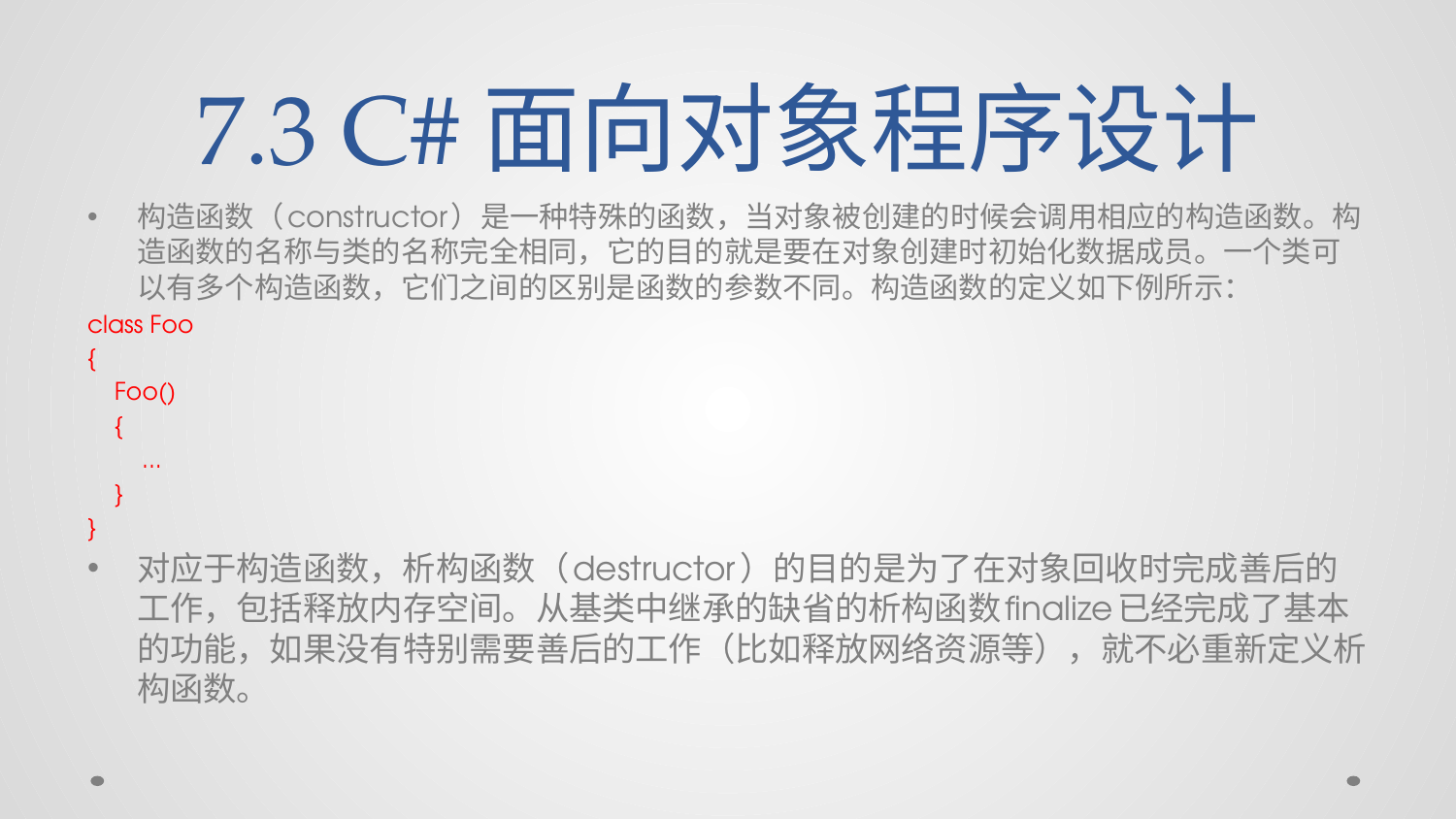

# 7.3 C#面向对象程序设计
构造函数（constructor）是一种特殊的函数，当对象被创建的时候会调用相应的构造函数。构造函数的名称与类的名称完全相同，它的目的就是要在对象创建时初始化数据成员。一个类可以有多个构造函数，它们之间的区别是函数的参数不同。构造函数的定义如下例所示：
class Foo
{
    Foo()
    {
        ...
    }
}
对应于构造函数，析构函数（destructor）的目的是为了在对象回收时完成善后的工作，包括释放内存空间。从基类中继承的缺省的析构函数finalize已经完成了基本的功能，如果没有特别需要善后的工作（比如释放网络资源等），就不必重新定义析构函数。